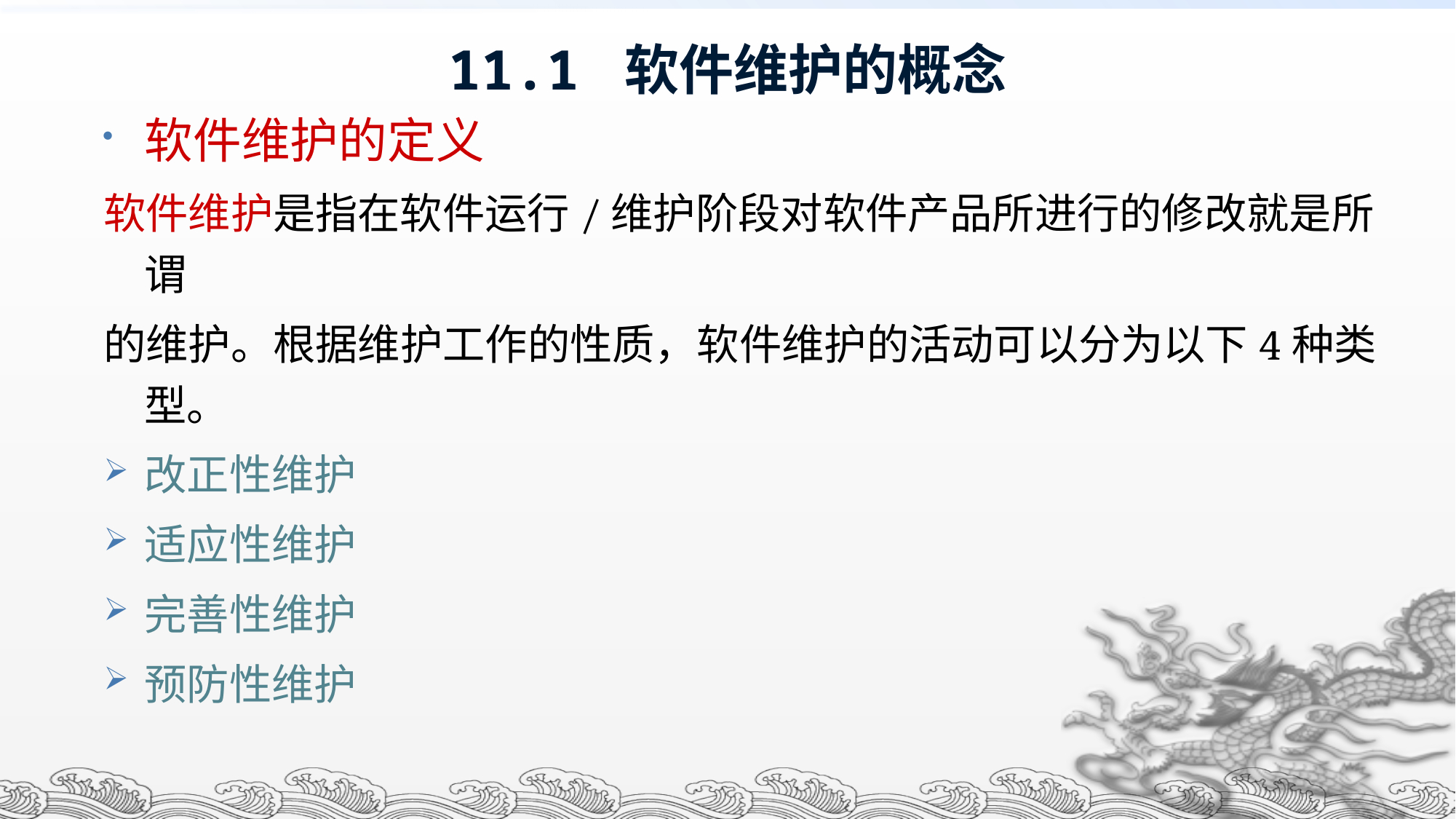

# 11.1 软件维护的概念
软件维护的定义
软件维护是指在软件运行/维护阶段对软件产品所进行的修改就是所谓
的维护。根据维护工作的性质，软件维护的活动可以分为以下4种类型。
改正性维护
适应性维护
完善性维护
预防性维护